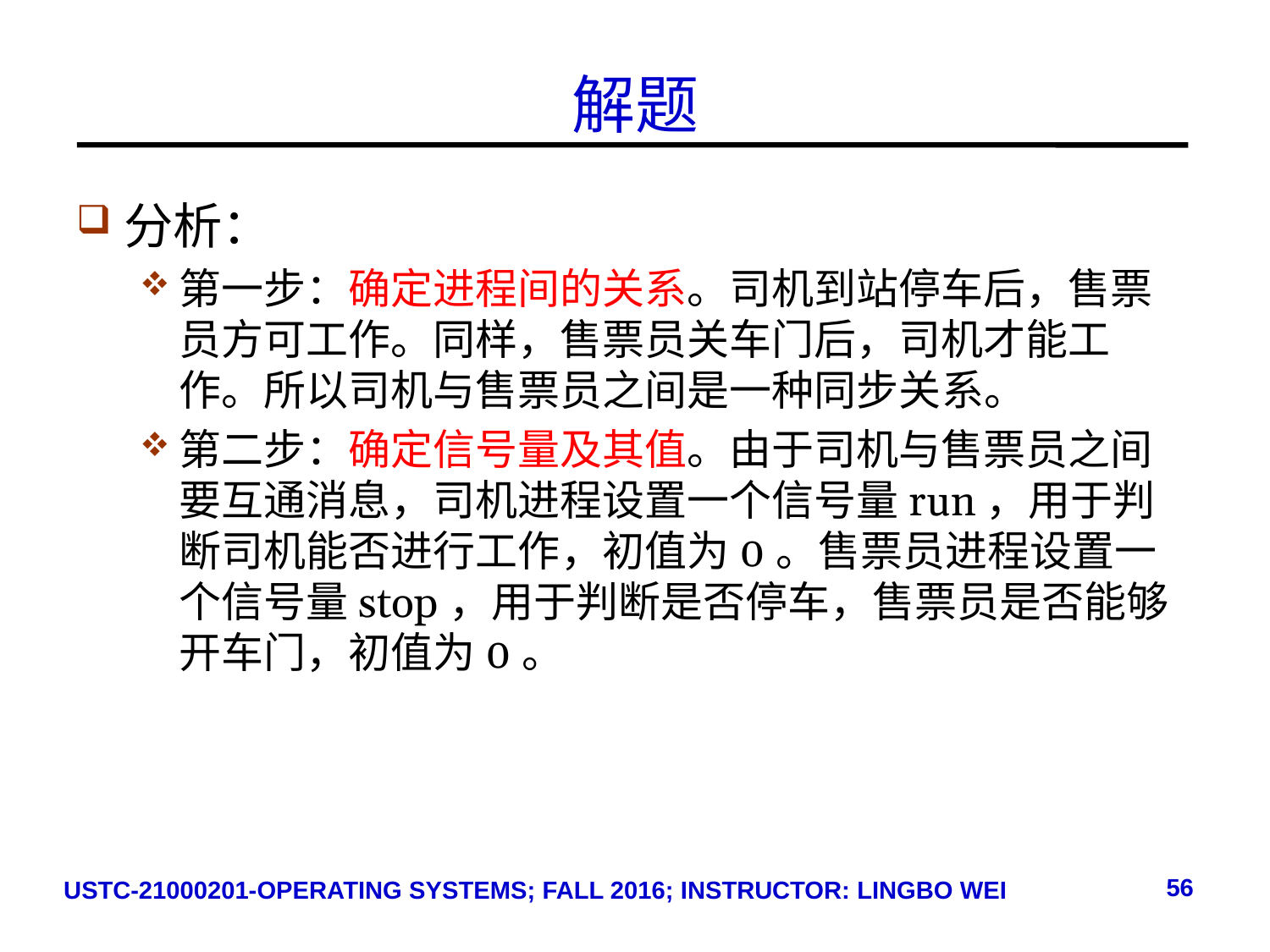

# 解题
分析：
第一步：确定进程间的关系。司机到站停车后，售票员方可工作。同样，售票员关车门后，司机才能工作。所以司机与售票员之间是一种同步关系。
第二步：确定信号量及其值。由于司机与售票员之间要互通消息，司机进程设置一个信号量run，用于判断司机能否进行工作，初值为0。售票员进程设置一个信号量stop，用于判断是否停车，售票员是否能够开车门，初值为0。
56
USTC-21000201-OPERATING SYSTEMS; FALL 2016; INSTRUCTOR: LINGBO WEI